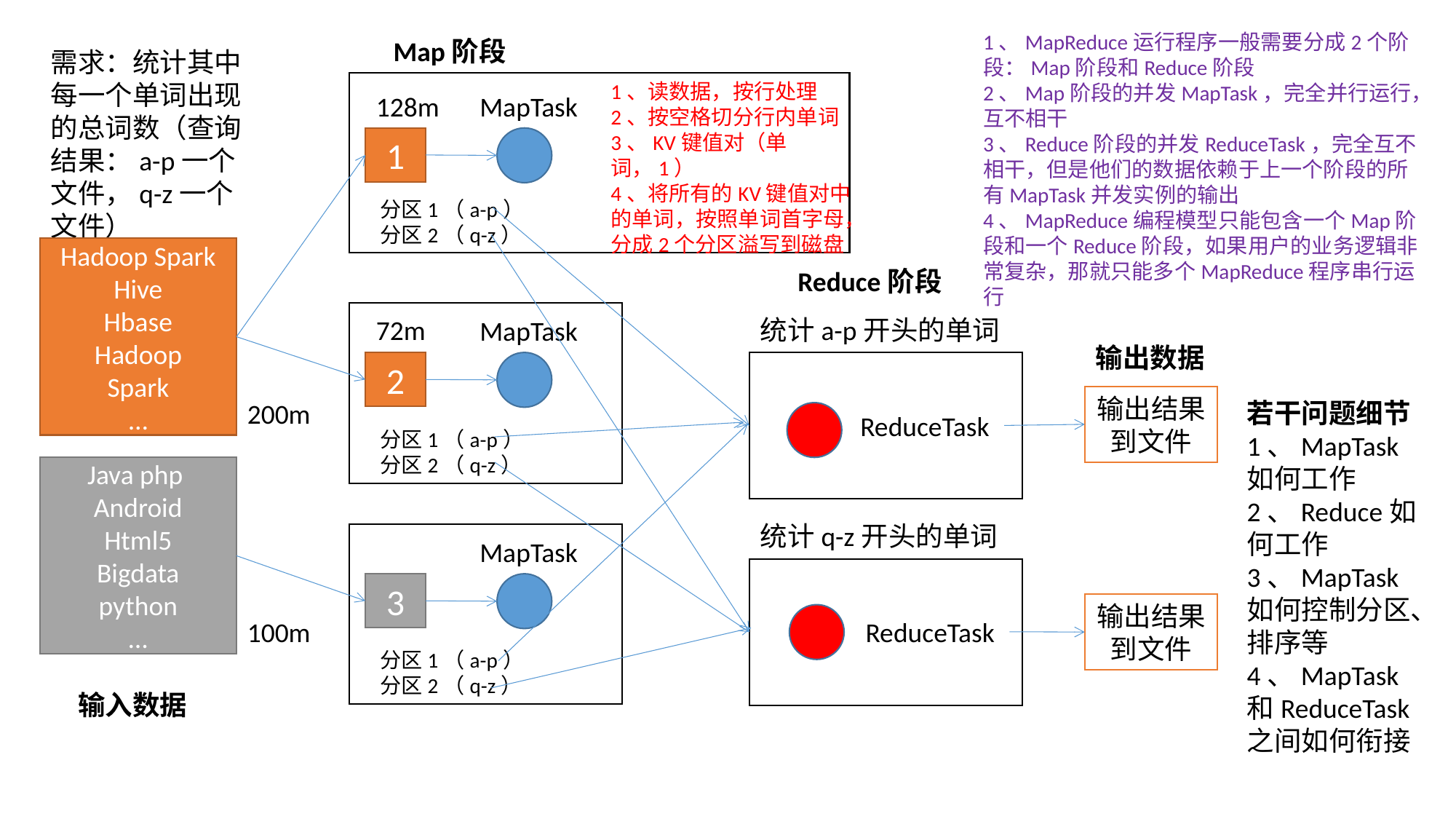

1、MapReduce运行程序一般需要分成2个阶段：Map阶段和Reduce阶段
2、Map阶段的并发MapTask，完全并行运行，互不相干
3、Reduce阶段的并发ReduceTask，完全互不相干，但是他们的数据依赖于上一个阶段的所有MapTask并发实例的输出
4、MapReduce编程模型只能包含一个Map阶段和一个Reduce阶段，如果用户的业务逻辑非常复杂，那就只能多个MapReduce程序串行运行
Map阶段
需求：统计其中每一个单词出现的总词数（查询结果：a-p一个文件，q-z一个文件）

1、读数据，按行处理
2、按空格切分行内单词
3、KV键值对（单词，1）
4、将所有的KV键值对中的单词，按照单词首字母，分成2个分区溢写到磁盘
128m
MapTask
1

分区1（a-p）
分区2（q-z）
Hadoop Spark Hive
Hbase
Hadoop
Spark
…
Reduce阶段

72m
统计a-p开头的单词
MapTask
输出数据
2

输出结果到文件
若干问题细节
1、MapTask如何工作
2、Reduce如何工作
3、MapTask如何控制分区、排序等
4、MapTask和ReduceTask之间如何衔接
200m

ReduceTask
分区1（a-p）
分区2（q-z）
Java php
Android
Html5
Bigdata
python
…
统计q-z开头的单词

MapTask

3

输出结果到文件

100m
ReduceTask
分区1（a-p）
分区2（q-z）
输入数据